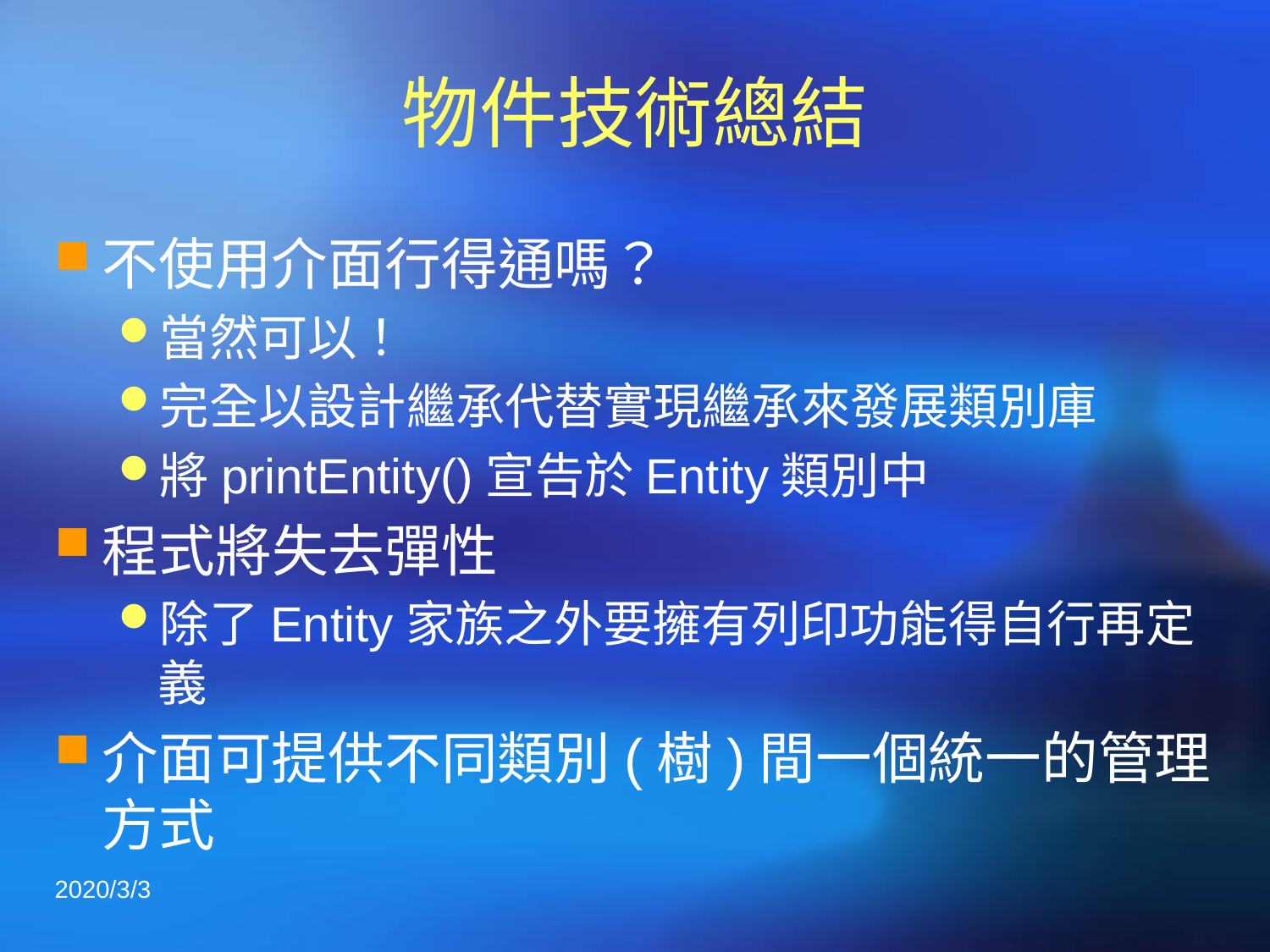

# 物件技術總結
不使用介面行得通嗎？
當然可以！
完全以設計繼承代替實現繼承來發展類別庫
將printEntity()宣告於Entity類別中
程式將失去彈性
除了Entity家族之外要擁有列印功能得自行再定義
介面可提供不同類別(樹)間一個統一的管理方式
2020/3/3